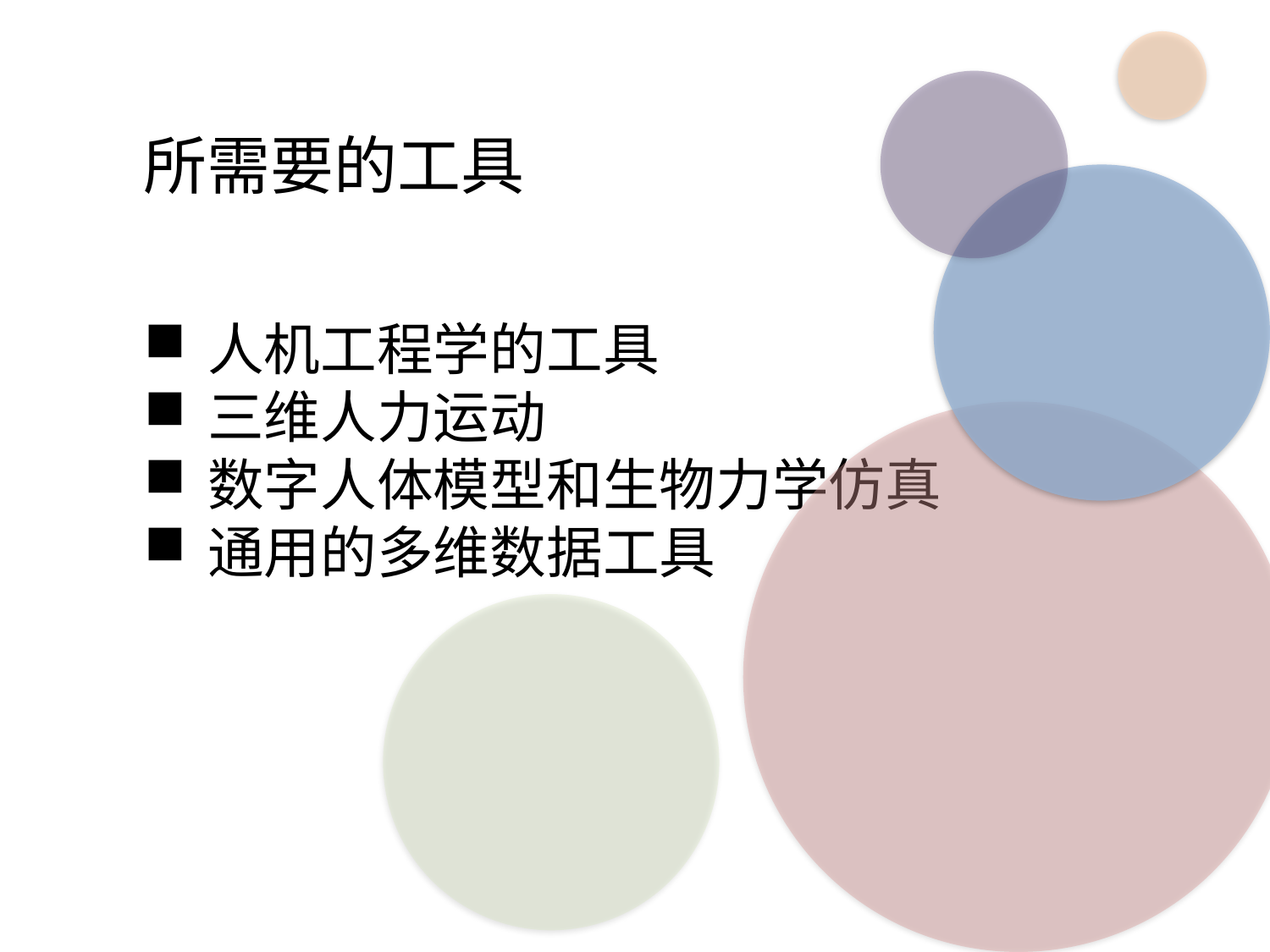

所需要的工具

人机工程学的工具
三维人力运动
数字人体模型和生物力学仿真
通用的多维数据工具